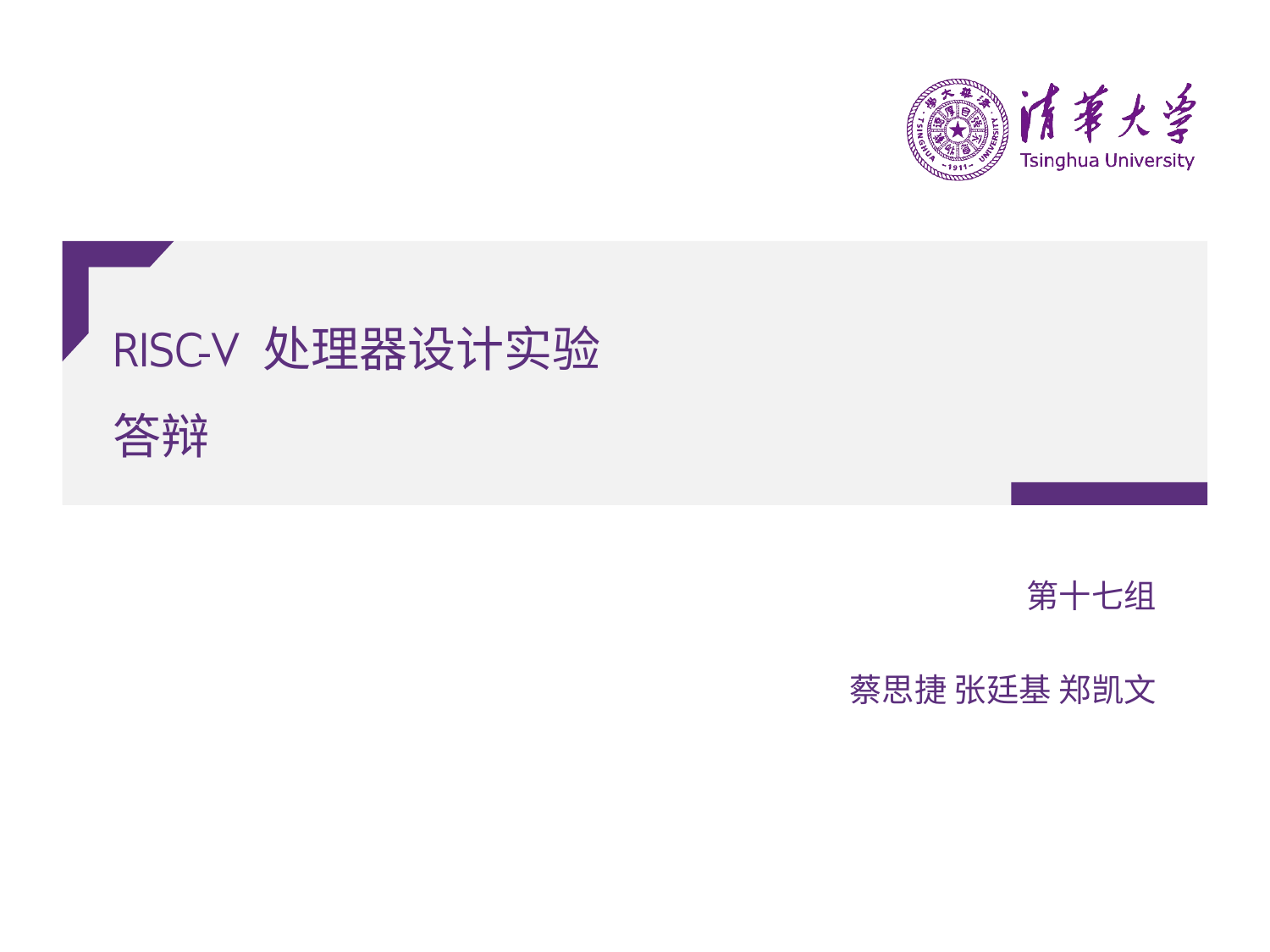

# RISC-V 处理器设计实验 答辩
第十七组
蔡思捷 张廷基 郑凯文